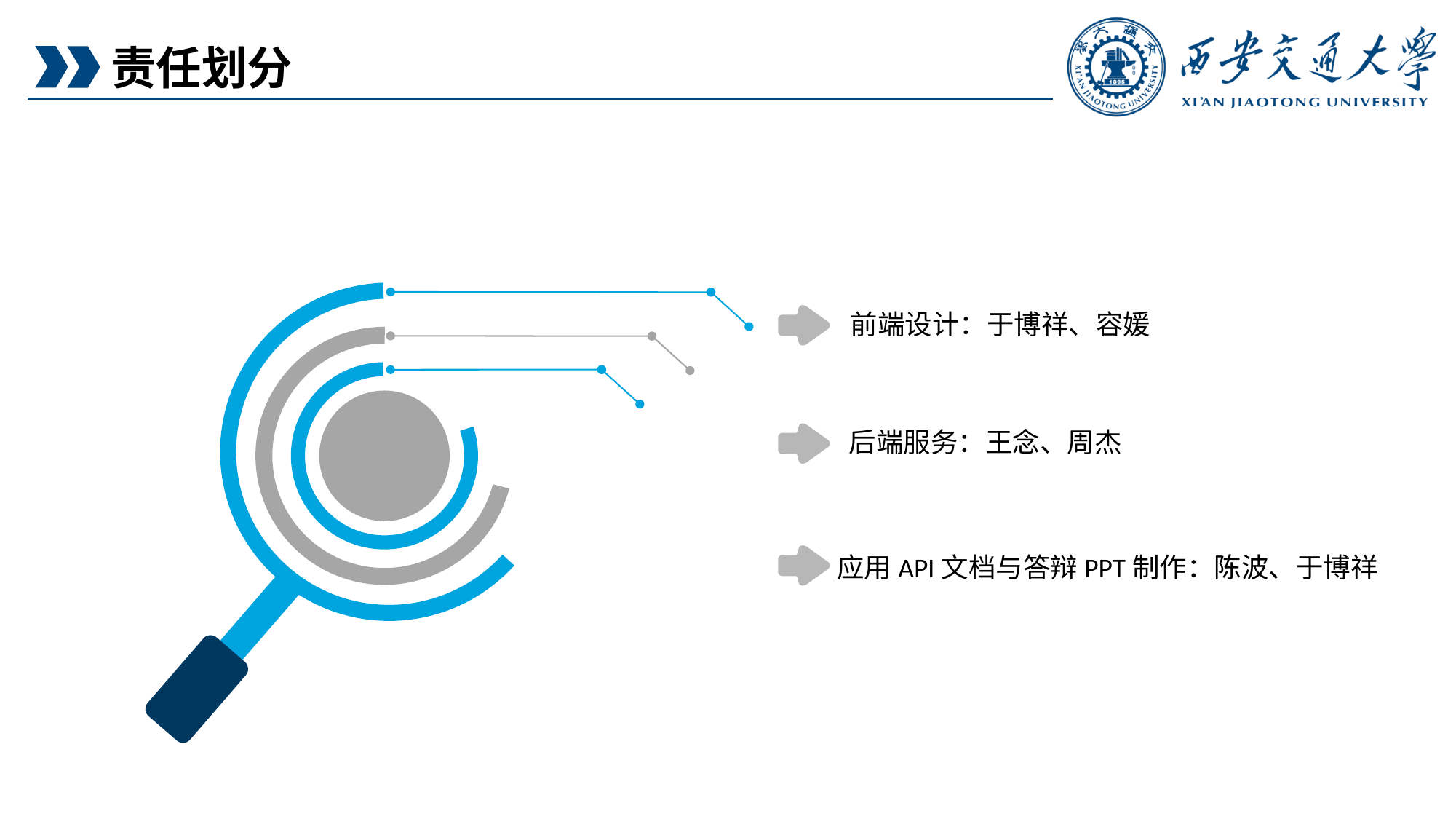

责任划分

前端设计：于博祥、容媛

后端服务：王念、周杰

应用API文档与答辩PPT制作：陈波、于博祥